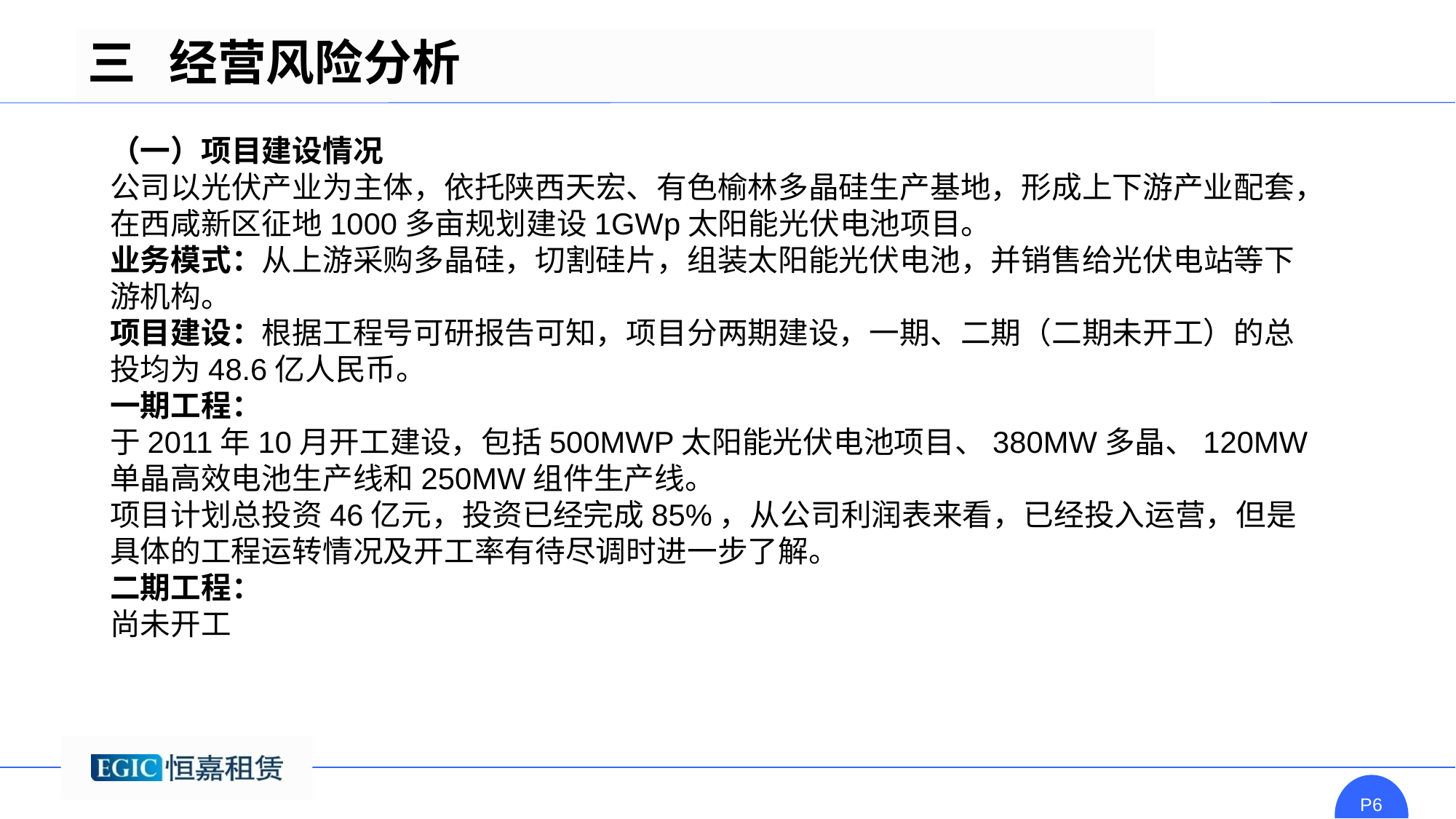

三   经营风险分析
（一）项目建设情况
公司以光伏产业为主体，依托陕西天宏、有色榆林多晶硅生产基地，形成上下游产业配套，在西咸新区征地1000多亩规划建设1GWp太阳能光伏电池项目。
业务模式：从上游采购多晶硅，切割硅片，组装太阳能光伏电池，并销售给光伏电站等下游机构。
项目建设：根据工程号可研报告可知，项目分两期建设，一期、二期（二期未开工）的总投均为48.6亿人民币。
一期工程：
于2011年10月开工建设，包括500MWP太阳能光伏电池项目、380MW多晶、120MW单晶高效电池生产线和250MW组件生产线。
项目计划总投资46亿元，投资已经完成85%，从公司利润表来看，已经投入运营，但是具体的工程运转情况及开工率有待尽调时进一步了解。
二期工程：
尚未开工